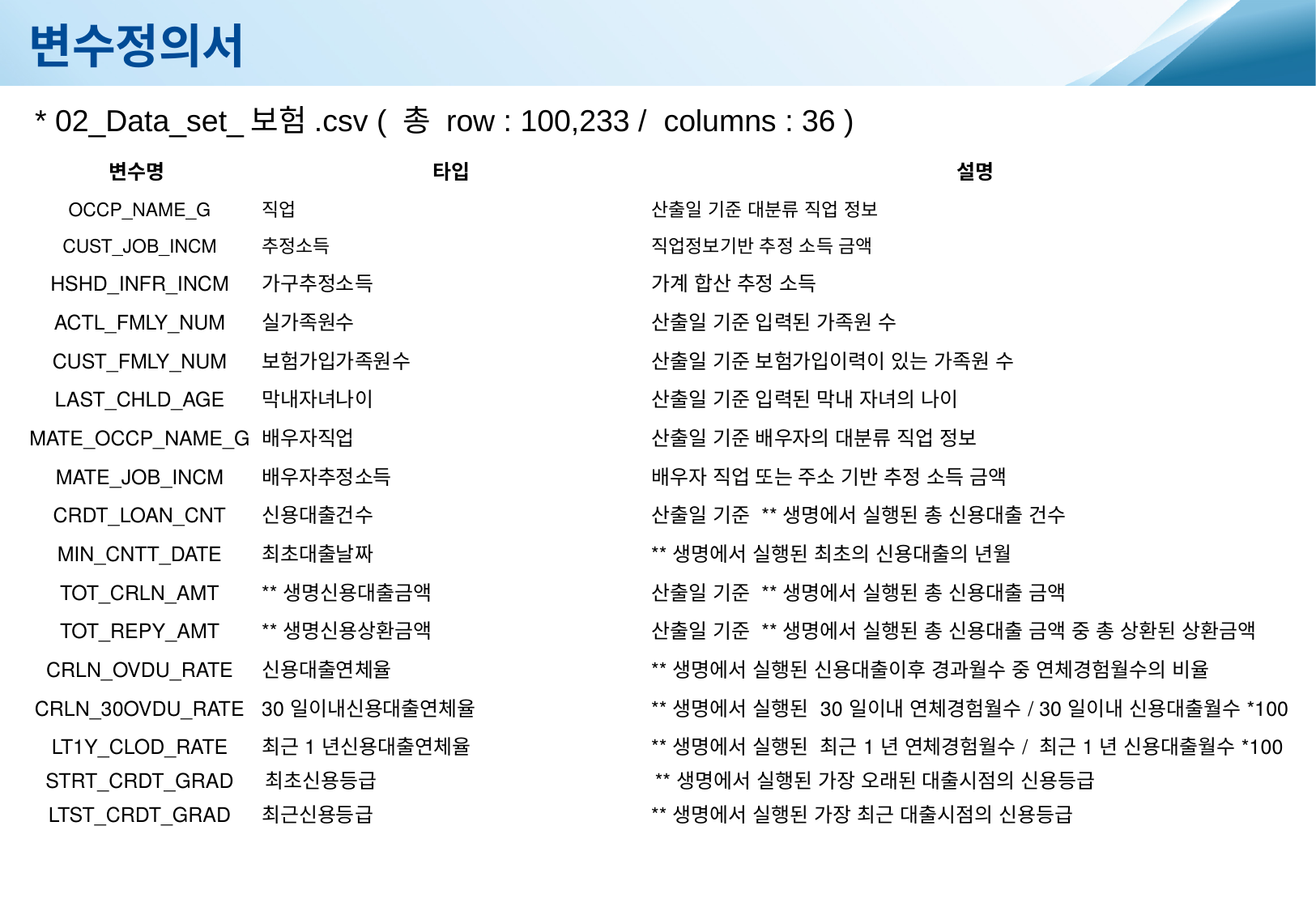

변수정의서
* 02_Data_set_보험.csv ( 총 row : 100,233 /  columns : 36 )
| 변수명 | 타입 | 설명 |
| --- | --- | --- |
| OCCP\_NAME\_G | 직업 | 산출일 기준 대분류 직업 정보 |
| CUST\_JOB\_INCM | 추정소득 | 직업정보기반 추정 소득 금액 |
| HSHD\_INFR\_INCM | 가구추정소득 | 가계 합산 추정 소득 |
| ACTL\_FMLY\_NUM | 실가족원수 | 산출일 기준 입력된 가족원 수 |
| CUST\_FMLY\_NUM | 보험가입가족원수 | 산출일 기준 보험가입이력이 있는 가족원 수 |
| LAST\_CHLD\_AGE | 막내자녀나이 | 산출일 기준 입력된 막내 자녀의 나이 |
| MATE\_OCCP\_NAME\_G | 배우자직업 | 산출일 기준 배우자의 대분류 직업 정보 |
| MATE\_JOB\_INCM | 배우자추정소득 | 배우자 직업 또는 주소 기반 추정 소득 금액 |
| CRDT\_LOAN\_CNT | 신용대출건수 | 산출일 기준 \*\*생명에서 실행된 총 신용대출 건수 |
| MIN\_CNTT\_DATE | 최초대출날짜 | \*\*생명에서 실행된 최초의 신용대출의 년월 |
| TOT\_CRLN\_AMT | \*\*생명신용대출금액 | 산출일 기준 \*\*생명에서 실행된 총 신용대출 금액 |
| TOT\_REPY\_AMT | \*\*생명신용상환금액 | 산출일 기준 \*\*생명에서 실행된 총 신용대출 금액 중 총 상환된 상환금액 |
| CRLN\_OVDU\_RATE | 신용대출연체율 | \*\*생명에서 실행된 신용대출이후 경과월수 중 연체경험월수의 비율 |
| CRLN\_30OVDU\_RATE | 30일이내신용대출연체율 | \*\*생명에서 실행된 30일이내 연체경험월수/ 30일이내 신용대출월수\*100 |
| LT1Y\_CLOD\_RATE | 최근1년신용대출연체율 | \*\*생명에서 실행된 최근1년 연체경험월수/ 최근1년 신용대출월수\*100 |
| STRT\_CRDT\_GRAD | 최초신용등급 | \*\*생명에서 실행된 가장 오래된 대출시점의 신용등급 |
| LTST\_CRDT\_GRAD | 최근신용등급 | \*\*생명에서 실행된 가장 최근 대출시점의 신용등급 |